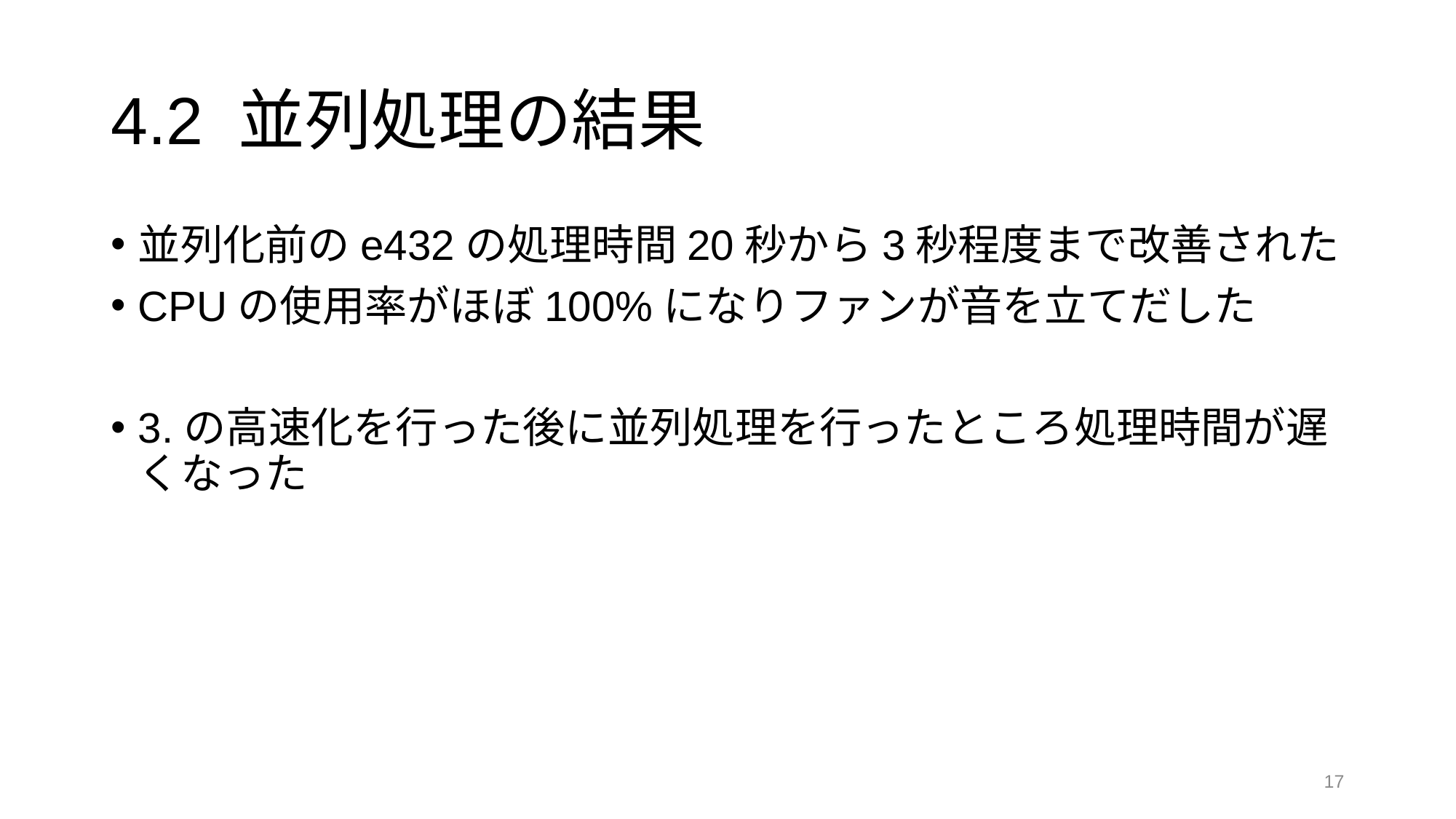

# 4.2 並列処理の結果
並列化前のe432の処理時間20秒から3秒程度まで改善された
CPUの使用率がほぼ100%になりファンが音を立てだした

3.の高速化を行った後に並列処理を行ったところ処理時間が遅くなった
17